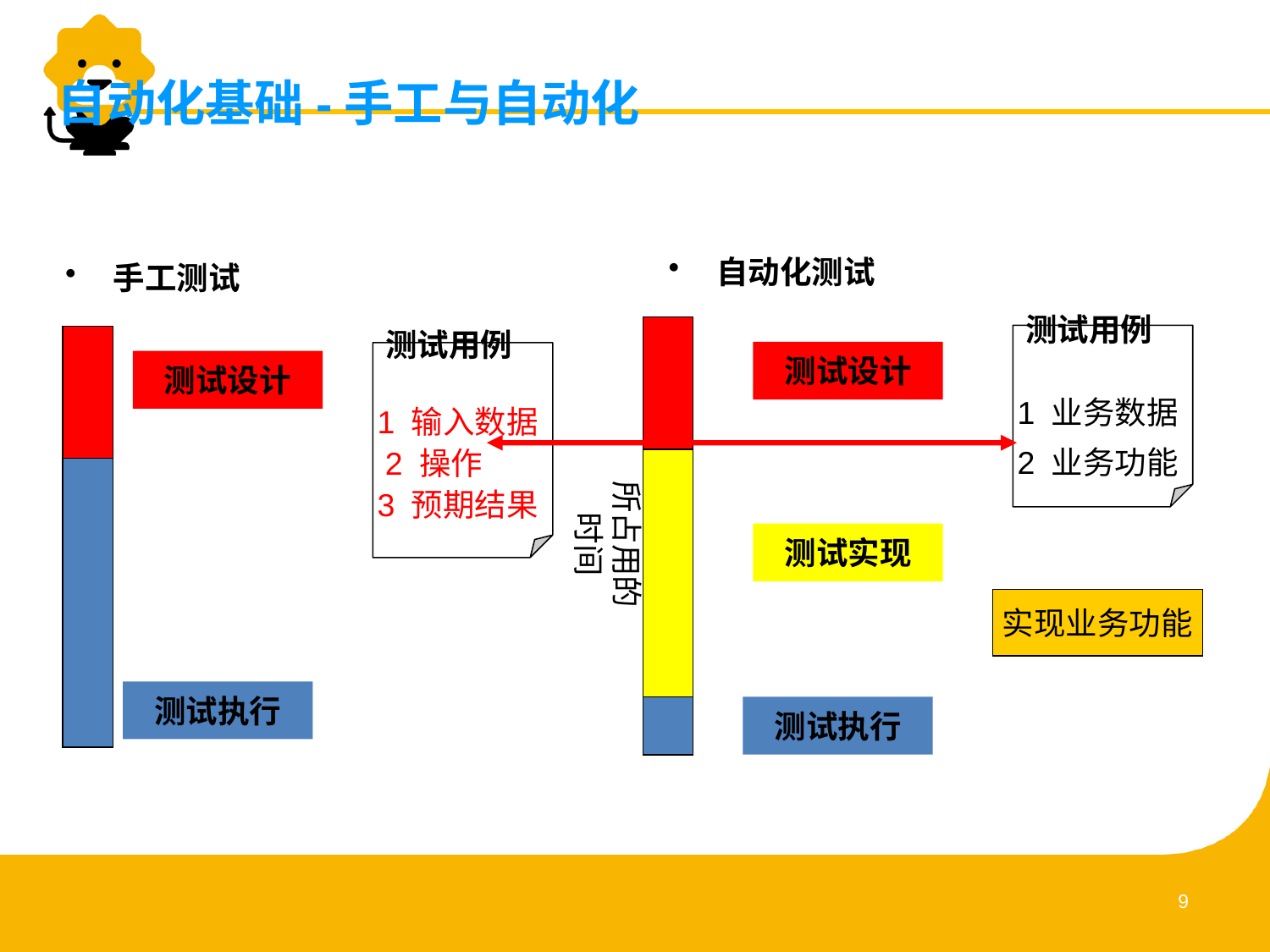

自动化基础-手工与自动化
自动化测试

测试用例

测试设计
1 业务数据
2 业务功能

所占用的时间
测试实现
实现业务功能

测试执行
手工测试

测试用例

测试设计
1 输入数据
2 操作

3 预期结果
测试执行